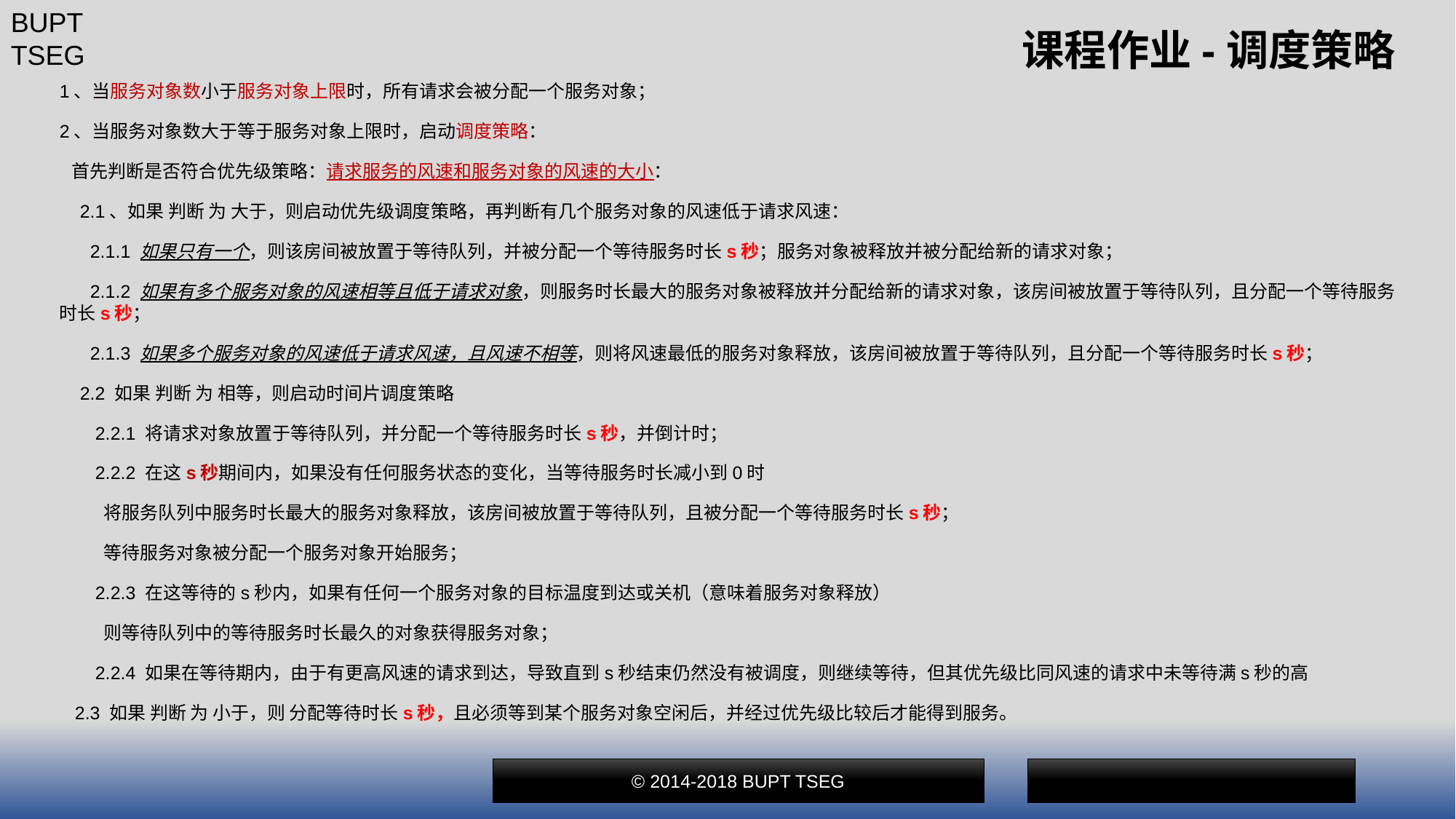

# 课程作业-调度策略
1、当服务对象数小于服务对象上限时，所有请求会被分配一个服务对象；
2、当服务对象数大于等于服务对象上限时，启动调度策略：
  首先判断是否符合优先级策略：请求服务的风速和服务对象的风速的大小：
    2.1、如果 判断 为 大于，则启动优先级调度策略，再判断有几个服务对象的风速低于请求风速：
      2.1.1 如果只有一个，则该房间被放置于等待队列，并被分配一个等待服务时长s秒；服务对象被释放并被分配给新的请求对象；
      2.1.2 如果有多个服务对象的风速相等且低于请求对象，则服务时长最大的服务对象被释放并分配给新的请求对象，该房间被放置于等待队列，且分配一个等待服务时长s秒；
      2.1.3 如果多个服务对象的风速低于请求风速，且风速不相等，则将风速最低的服务对象释放，该房间被放置于等待队列，且分配一个等待服务时长s秒；
    2.2 如果 判断 为 相等，则启动时间片调度策略
       2.2.1 将请求对象放置于等待队列，并分配一个等待服务时长s秒，并倒计时；
       2.2.2 在这s秒期间内，如果没有任何服务状态的变化，当等待服务时长减小到0时
          将服务队列中服务时长最大的服务对象释放，该房间被放置于等待队列，且被分配一个等待服务时长s秒；
          等待服务对象被分配一个服务对象开始服务；
       2.2.3 在这等待的s秒内，如果有任何一个服务对象的目标温度到达或关机（意味着服务对象释放）
          则等待队列中的等待服务时长最久的对象获得服务对象；
       2.2.4 如果在等待期内，由于有更高风速的请求到达，导致直到s秒结束仍然没有被调度，则继续等待，但其优先级比同风速的请求中未等待满s秒的高
   2.3 如果 判断 为 小于，则 分配等待时长s秒，且必须等到某个服务对象空闲后，并经过优先级比较后才能得到服务。

© 2014-2018 BUPT TSEG
8